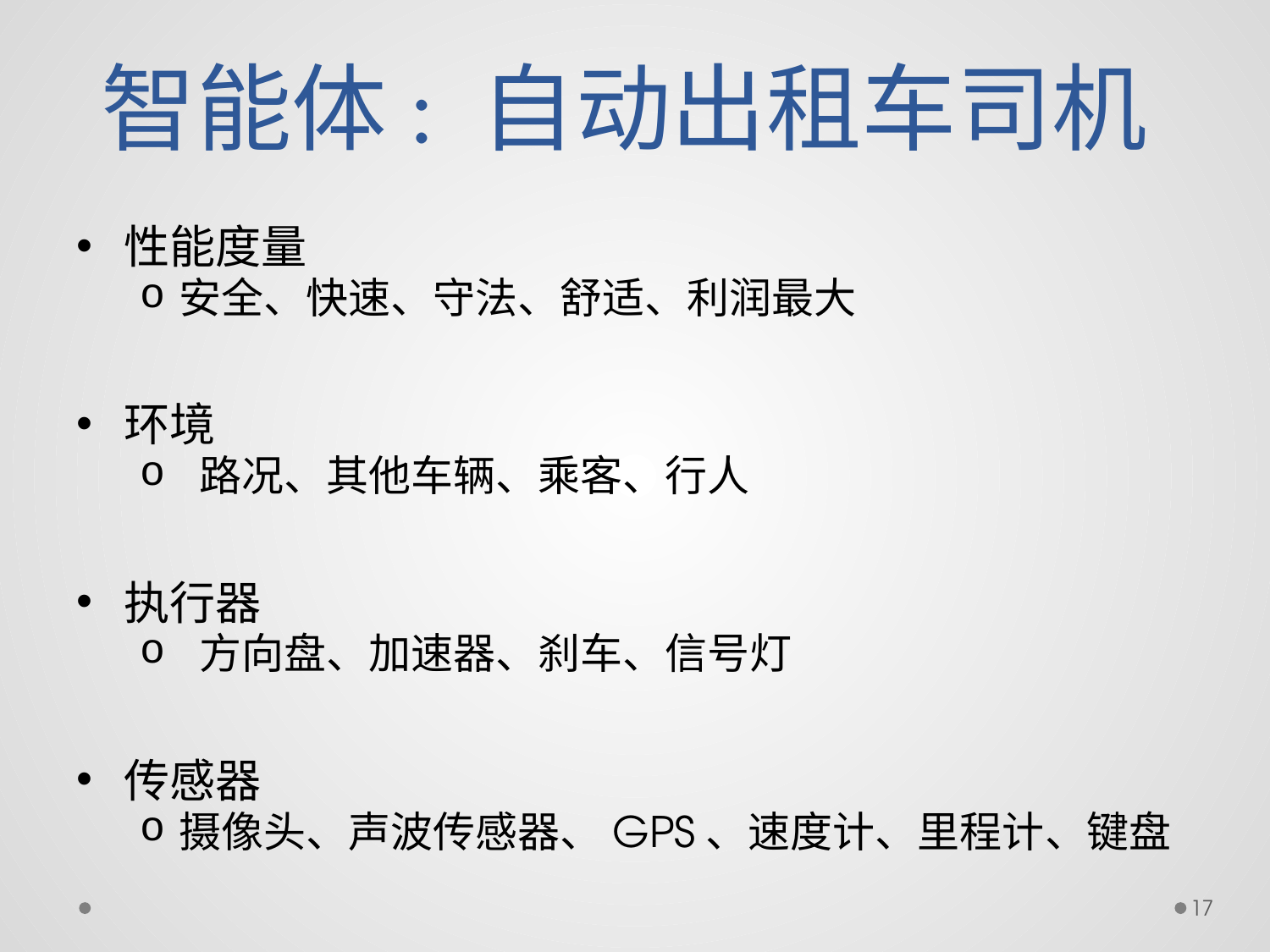

# 智能体: 自动出租车司机
性能度量
安全、快速、守法、舒适、利润最大

环境
 路况、其他车辆、乘客、行人

执行器
 方向盘、加速器、刹车、信号灯

传感器
摄像头、声波传感器、GPS、速度计、里程计、键盘
17